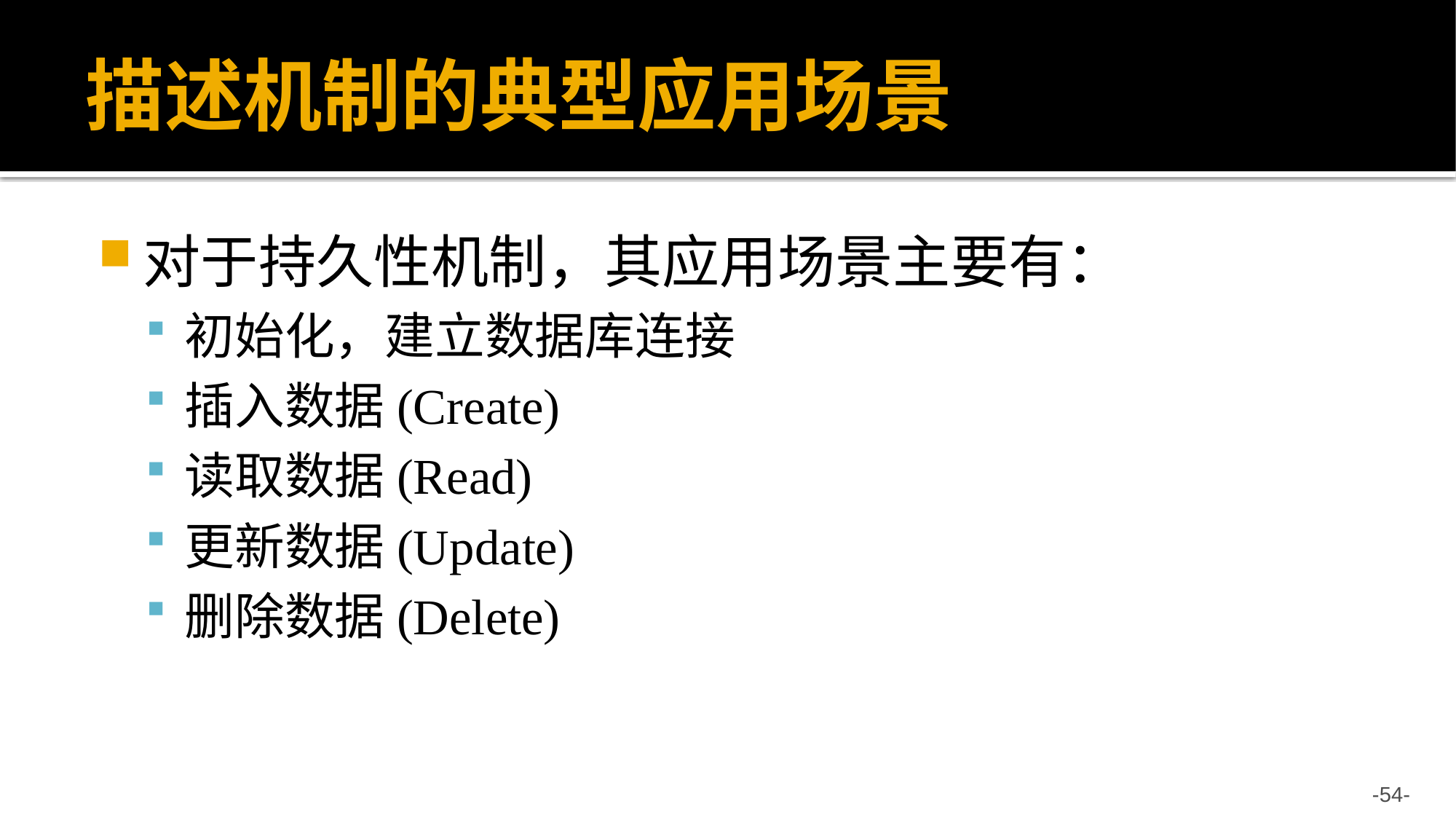

# 描述机制的典型应用场景
对于持久性机制，其应用场景主要有：
初始化，建立数据库连接
插入数据(Create)
读取数据(Read)
更新数据(Update)
删除数据(Delete)
-54-